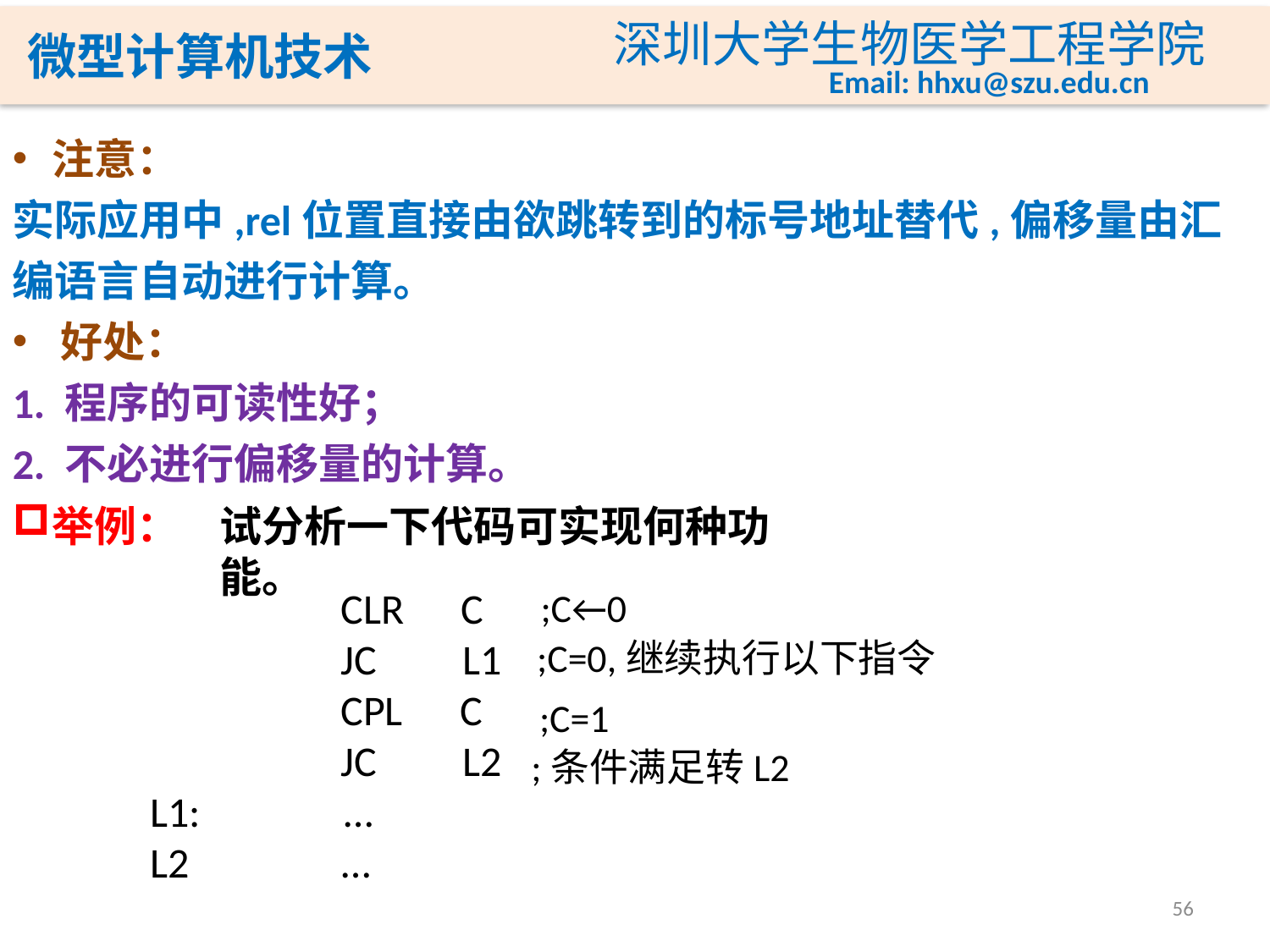

注意：
实际应用中,rel位置直接由欲跳转到的标号地址替代,偏移量由汇编语言自动进行计算。
好处：
1. 程序的可读性好；
2. 不必进行偏移量的计算。
举例：
试分析一下代码可实现何种功能。
                    CLR      C
                    JC         L1
                    CPL      C
                    JC         L2
L1:               …
L2                …

;C←0
;C=0,继续执行以下指令
;C=1
;条件满足转L2
56